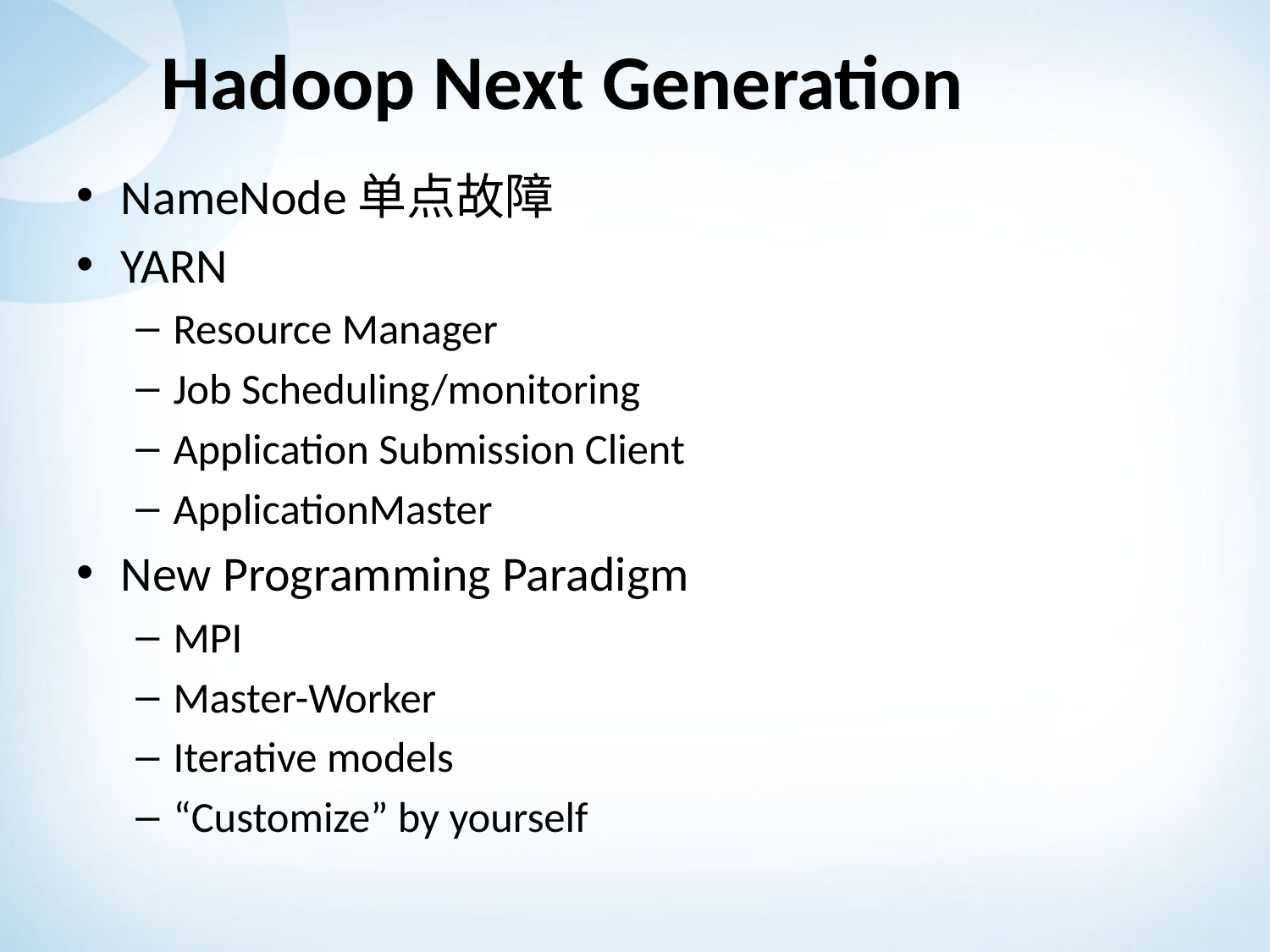

# Hadoop Next Generation
NameNode单点故障
YARN
Resource Manager
Job Scheduling/monitoring
Application Submission Client
ApplicationMaster
New Programming Paradigm
MPI
Master-Worker
Iterative models
“Customize” by yourself